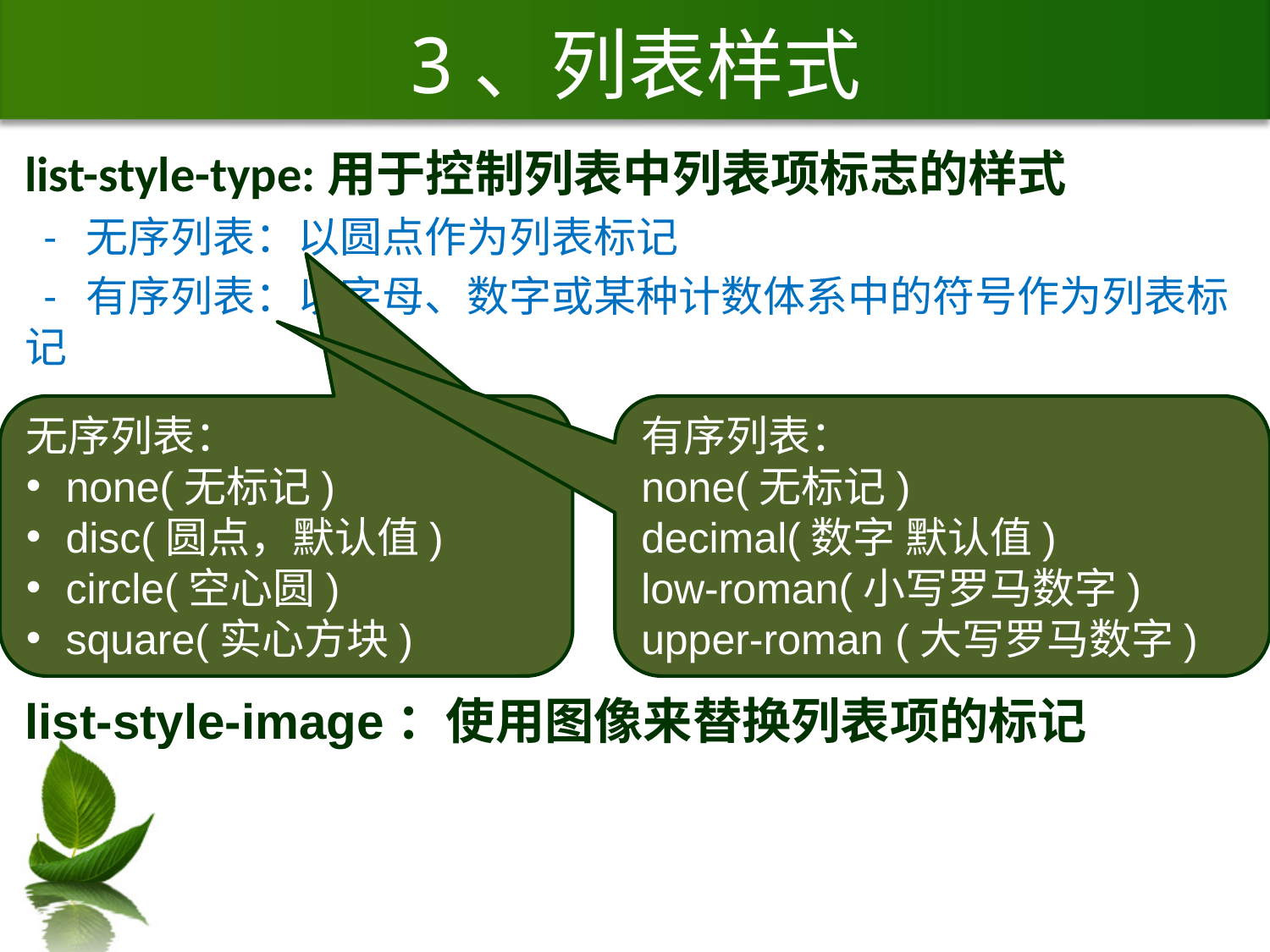

# 3、列表样式
list-style-type:用于控制列表中列表项标志的样式
  -  无序列表：以圆点作为列表标记
  -  有序列表：以字母、数字或某种计数体系中的符号作为列表标记
无序列表：
none(无标记)
disc(圆点，默认值)
circle(空心圆)
square(实心方块)
有序列表：
none(无标记)
decimal(数字 默认值)
low-roman(小写罗马数字)
upper-roman (大写罗马数字)
list-style-image：使用图像来替换列表项的标记